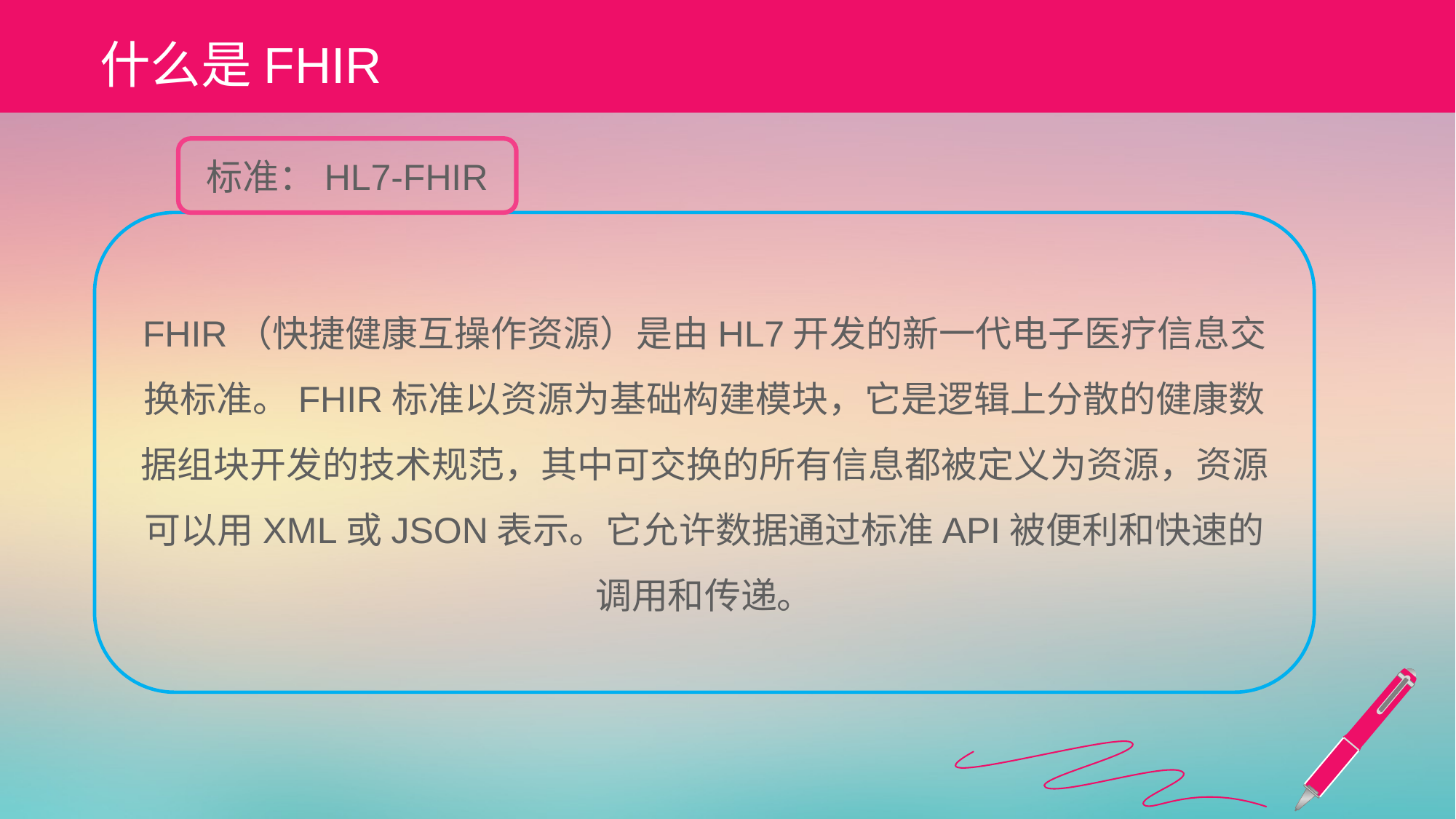

# 什么是FHIR
标准：HL7-FHIR
FHIR（快捷健康互操作资源）是由HL7开发的新一代电子医疗信息交换标准。FHIR标准以资源为基础构建模块，它是逻辑上分散的健康数据组块开发的技术规范，其中可交换的所有信息都被定义为资源，资源可以用XML或JSON表示。它允许数据通过标准API被便利和快速的调用和传递。